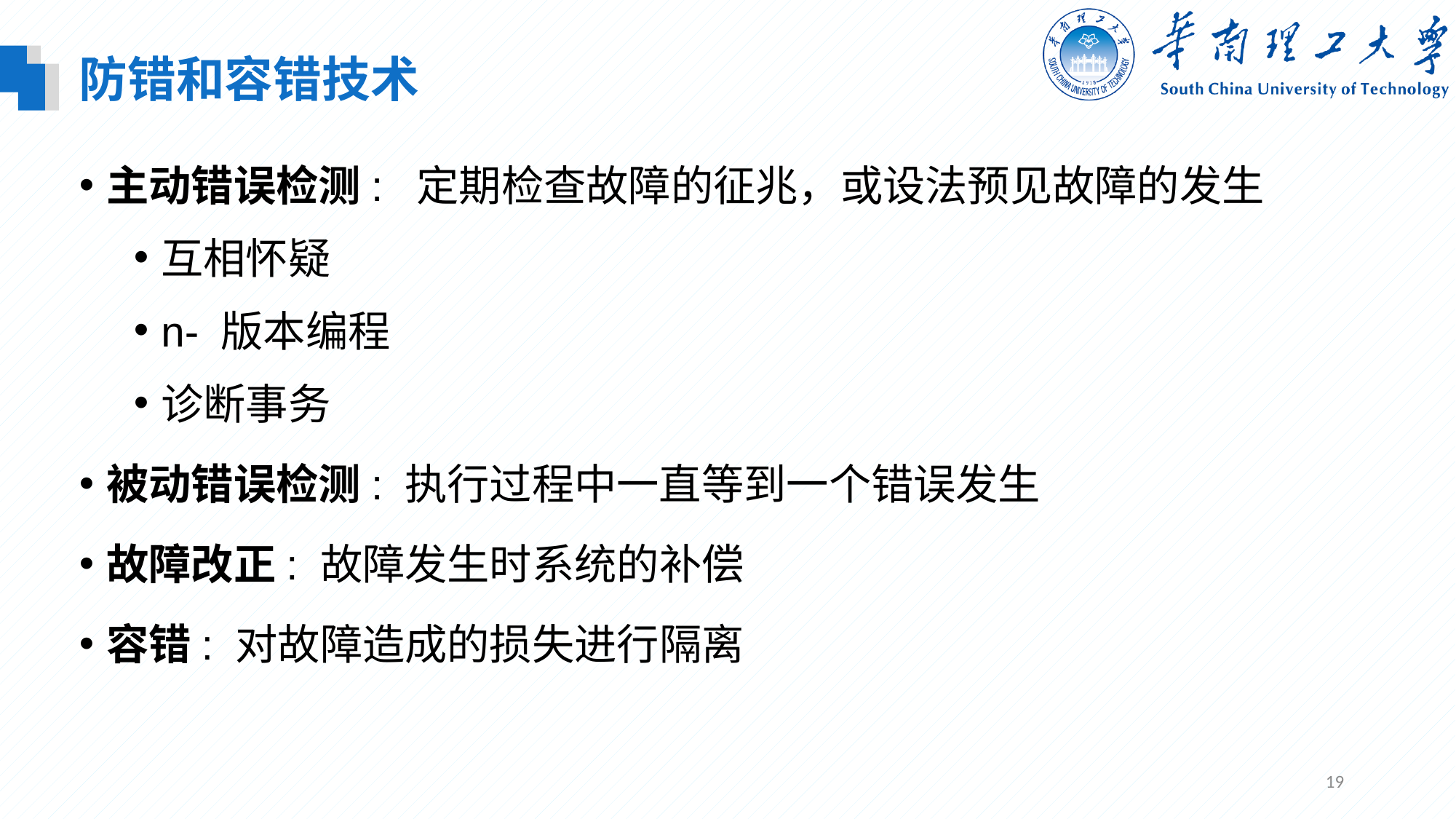

防错和容错技术
主动错误检测:  定期检查故障的征兆，或设法预见故障的发生
互相怀疑
n- 版本编程
诊断事务
被动错误检测: 执行过程中一直等到一个错误发生
故障改正: 故障发生时系统的补偿
容错: 对故障造成的损失进行隔离
19